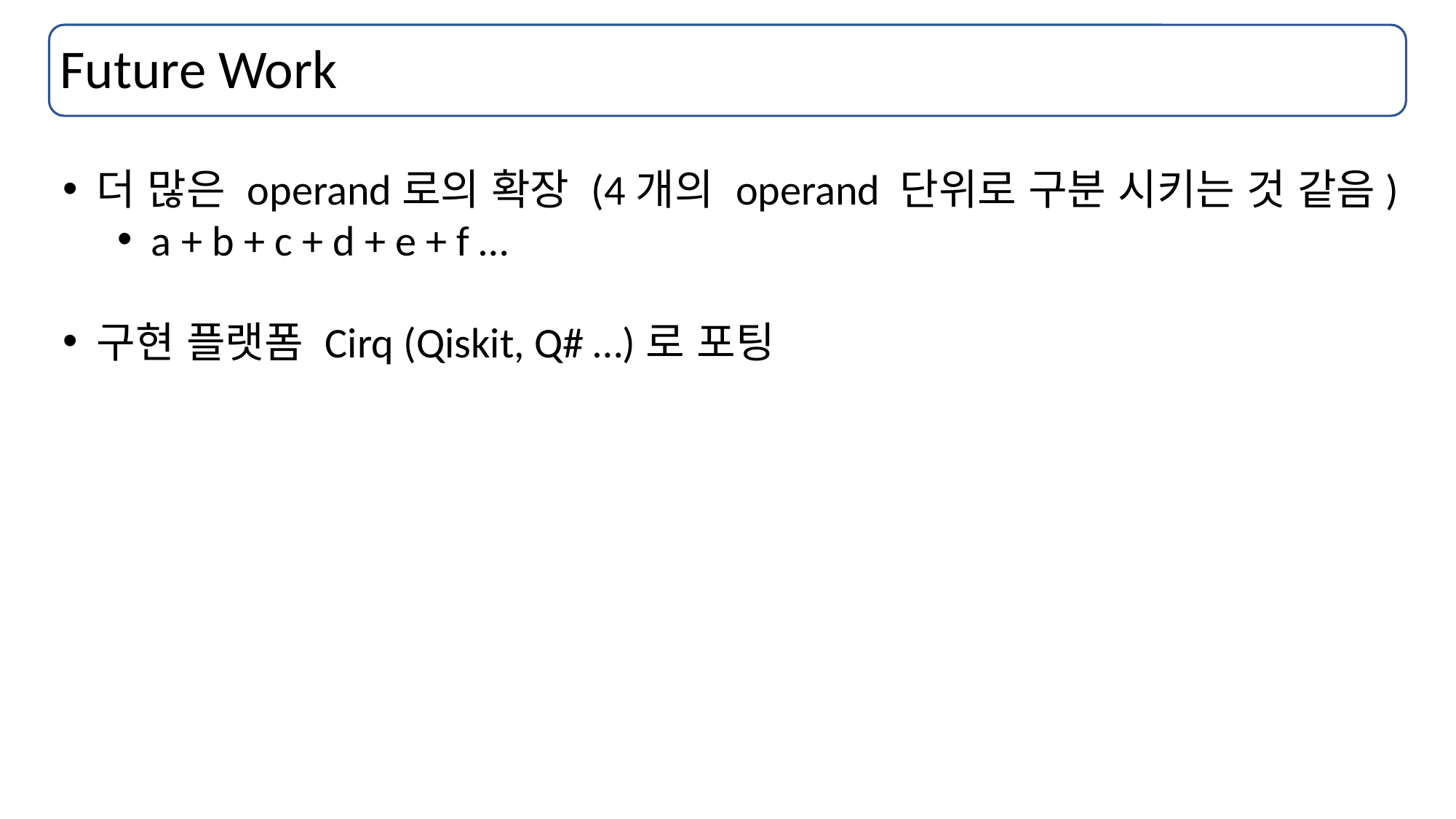

# Future Work
더 많은 operand로의 확장 (4개의 operand 단위로 구분 시키는 것 같음)
a + b + c + d + e + f …

구현 플랫폼 Cirq (Qiskit, Q# …)로 포팅